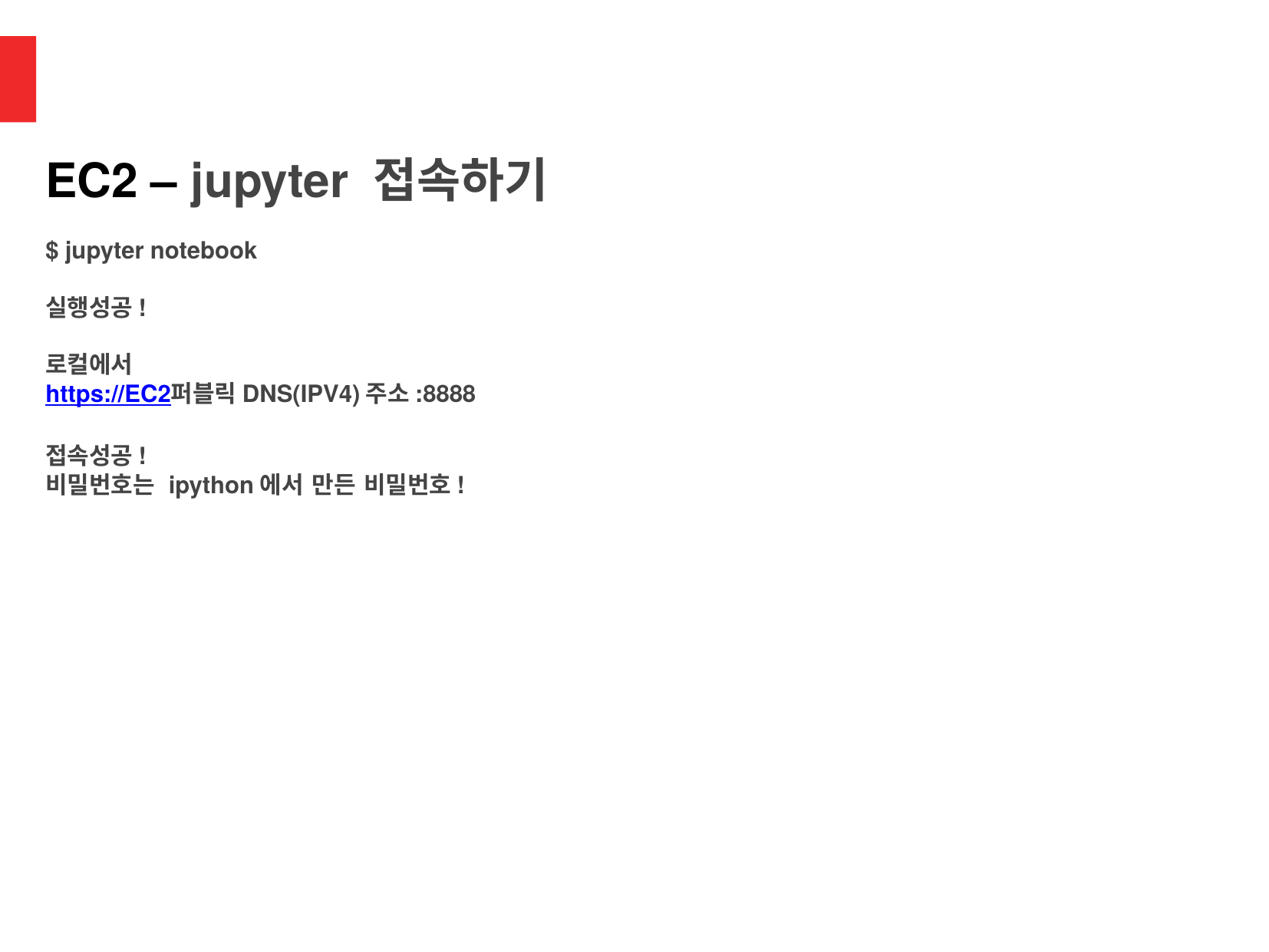

EC2 – jupyter 접속하기
$ jupyter notebook

실행성공!

로컬에서
https://EC2퍼블릭DNS(IPV4)주소:8888

접속성공!
비밀번호는 ipython에서 만든 비밀번호!